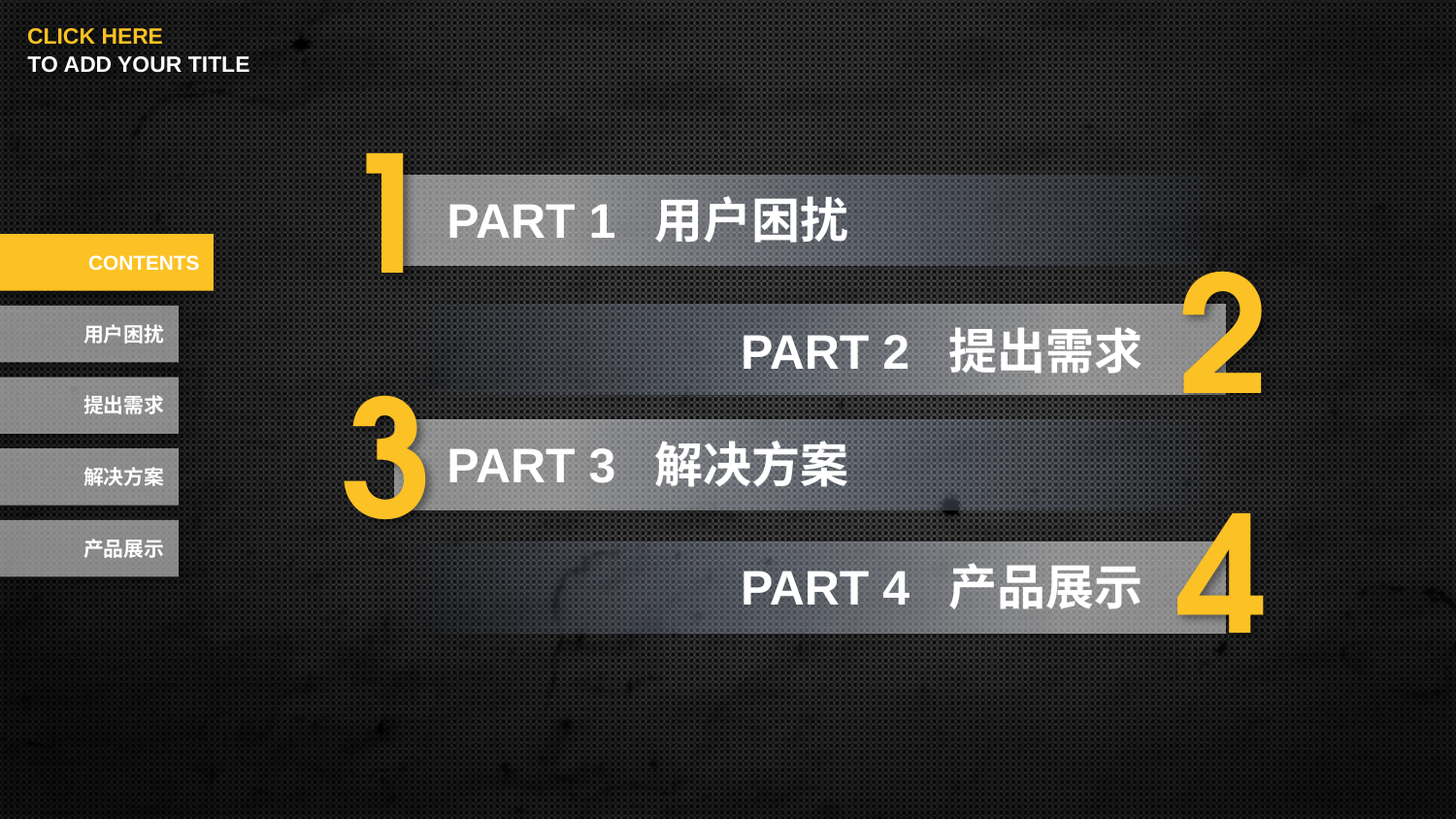

CLICK HERE
TO ADD YOUR TITLE
1

PART 1  用户困扰
2

CONTENTS

用户困扰
 PART 2  提出需求
3

提出需求

PART 3  解决方案

解决方案
4

产品展示

PART 4  产品展示